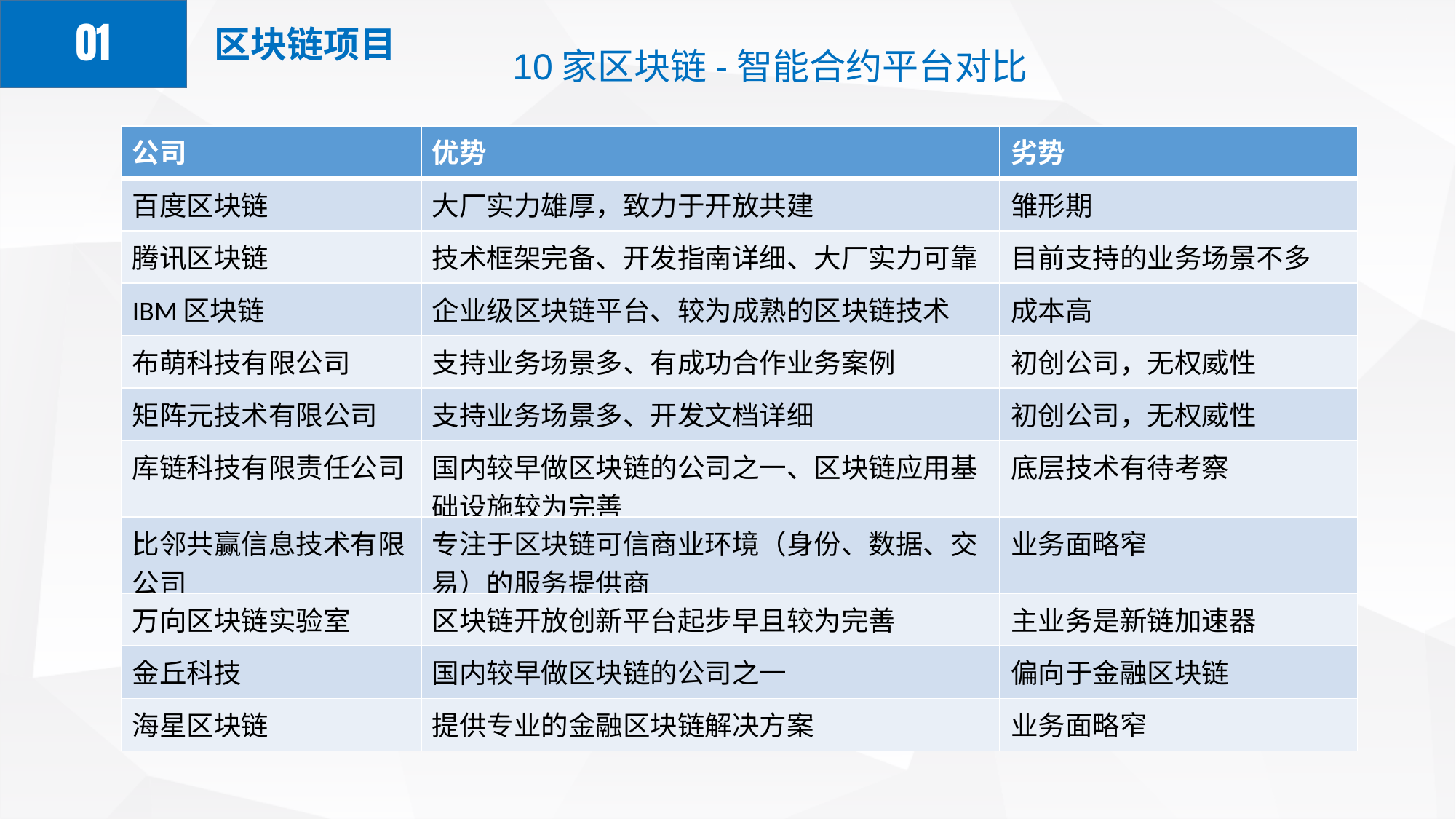

区块链项目
01
10家区块链-智能合约平台对比

| 公司 | 优势 | 劣势 |
| --- | --- | --- |
| 百度区块链 | 大厂实力雄厚，致力于开放共建 | 雏形期 |
| 腾讯区块链 | 技术框架完备、开发指南详细、大厂实力可靠 | 目前支持的业务场景不多 |
| IBM区块链 | 企业级区块链平台、较为成熟的区块链技术 | 成本高 |
| 布萌科技有限公司 | 支持业务场景多、有成功合作业务案例 | 初创公司，无权威性 |
| 矩阵元技术有限公司 | 支持业务场景多、开发文档详细 | 初创公司，无权威性 |
| 库链科技有限责任公司 | 国内较早做区块链的公司之一、区块链应用基础设施较为完善 | 底层技术有待考察 |
| 比邻共赢信息技术有限公司 | 专注于区块链可信商业环境（身份、数据、交易）的服务提供商 | 业务面略窄 |
| 万向区块链实验室 | 区块链开放创新平台起步早且较为完善 | 主业务是新链加速器 |
| 金丘科技 | 国内较早做区块链的公司之一 | 偏向于金融区块链 |
| 海星区块链 | 提供专业的金融区块链解决方案 | 业务面略窄 |